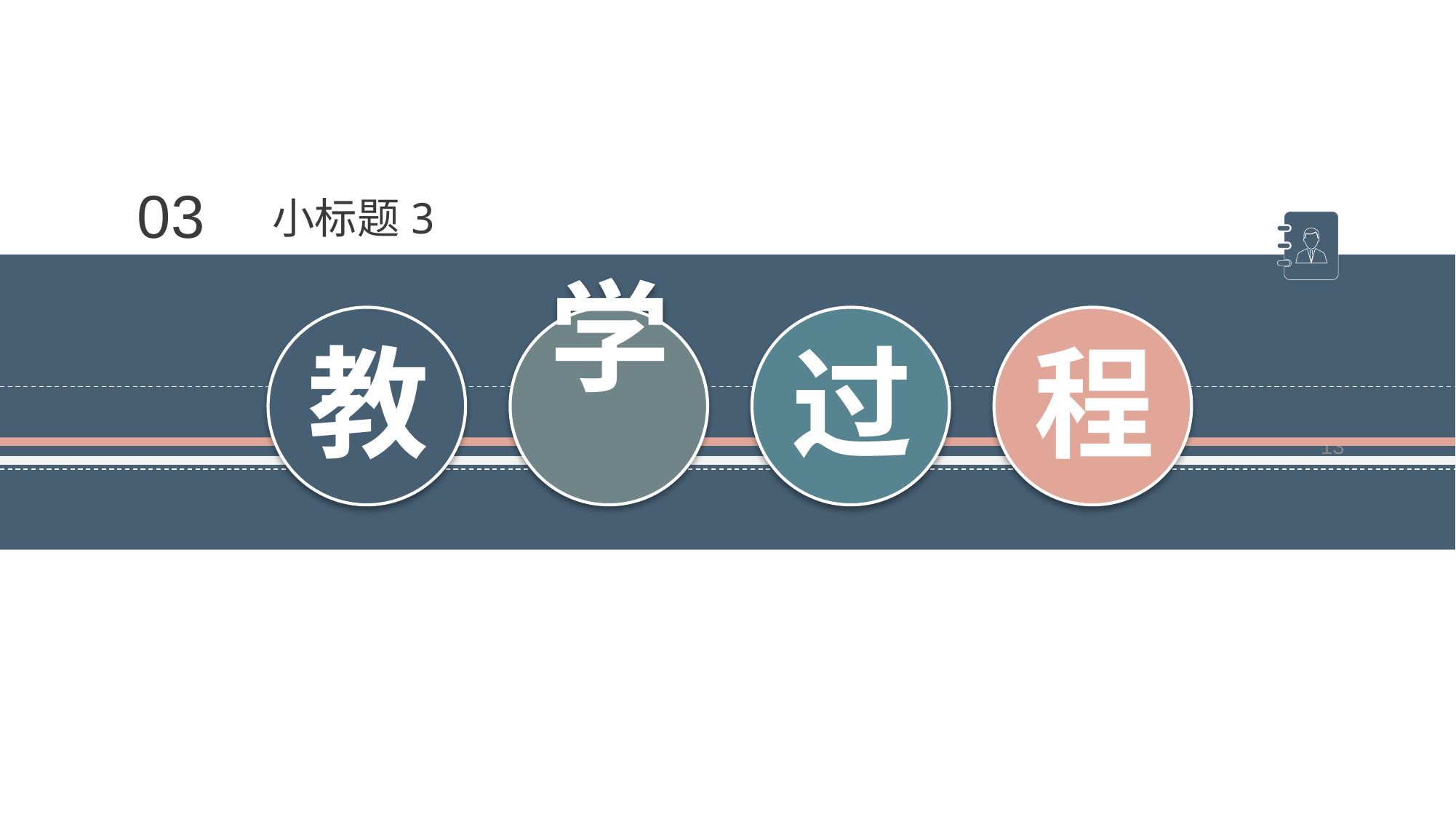

03
小标题3

教
学
过
程

13